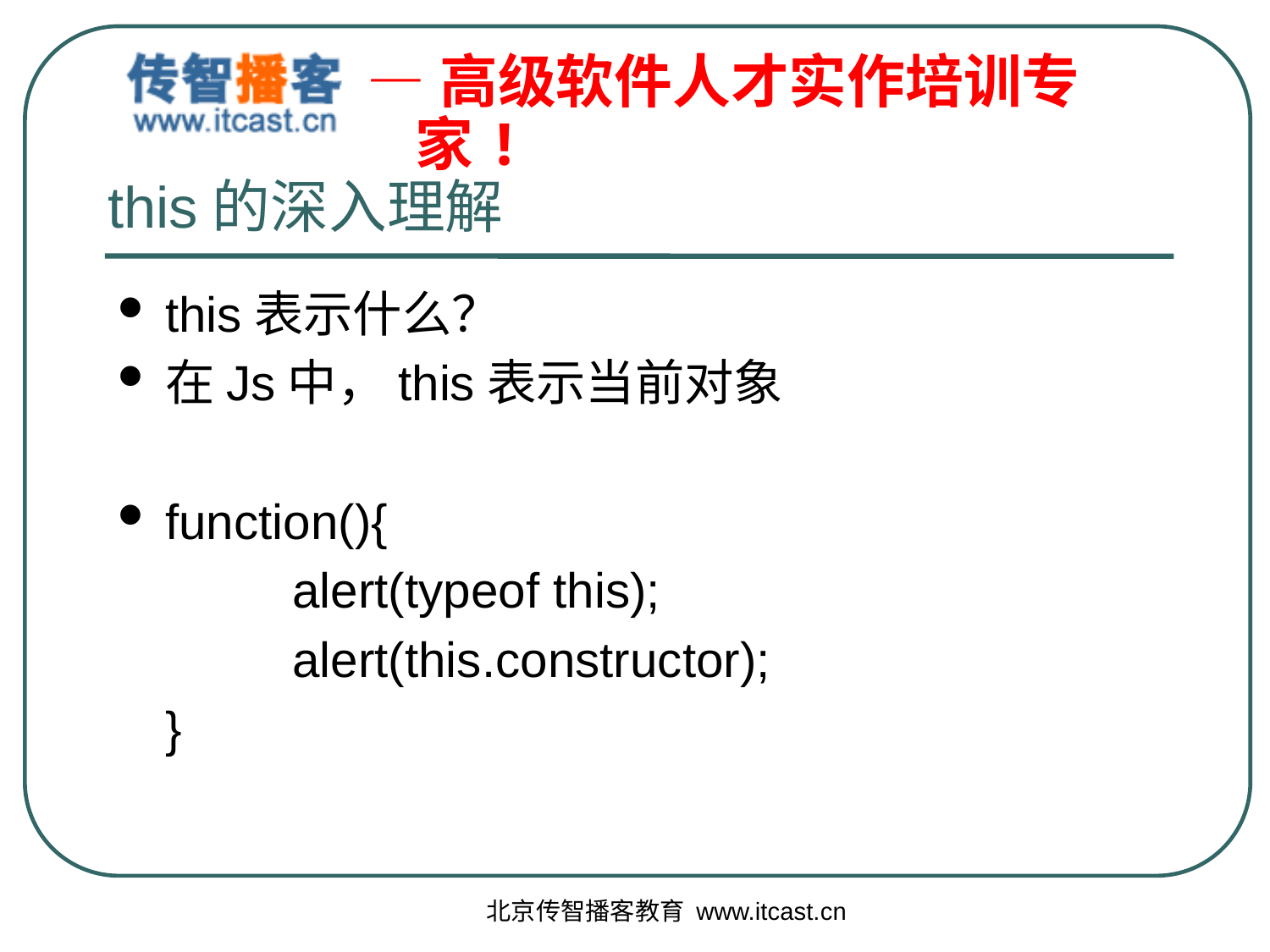

# this的深入理解
this表示什么？
在Js中，this表示当前对象

function(){
		alert(typeof this);
		alert(this.constructor);
	}
北京传智播客教育 www.itcast.cn